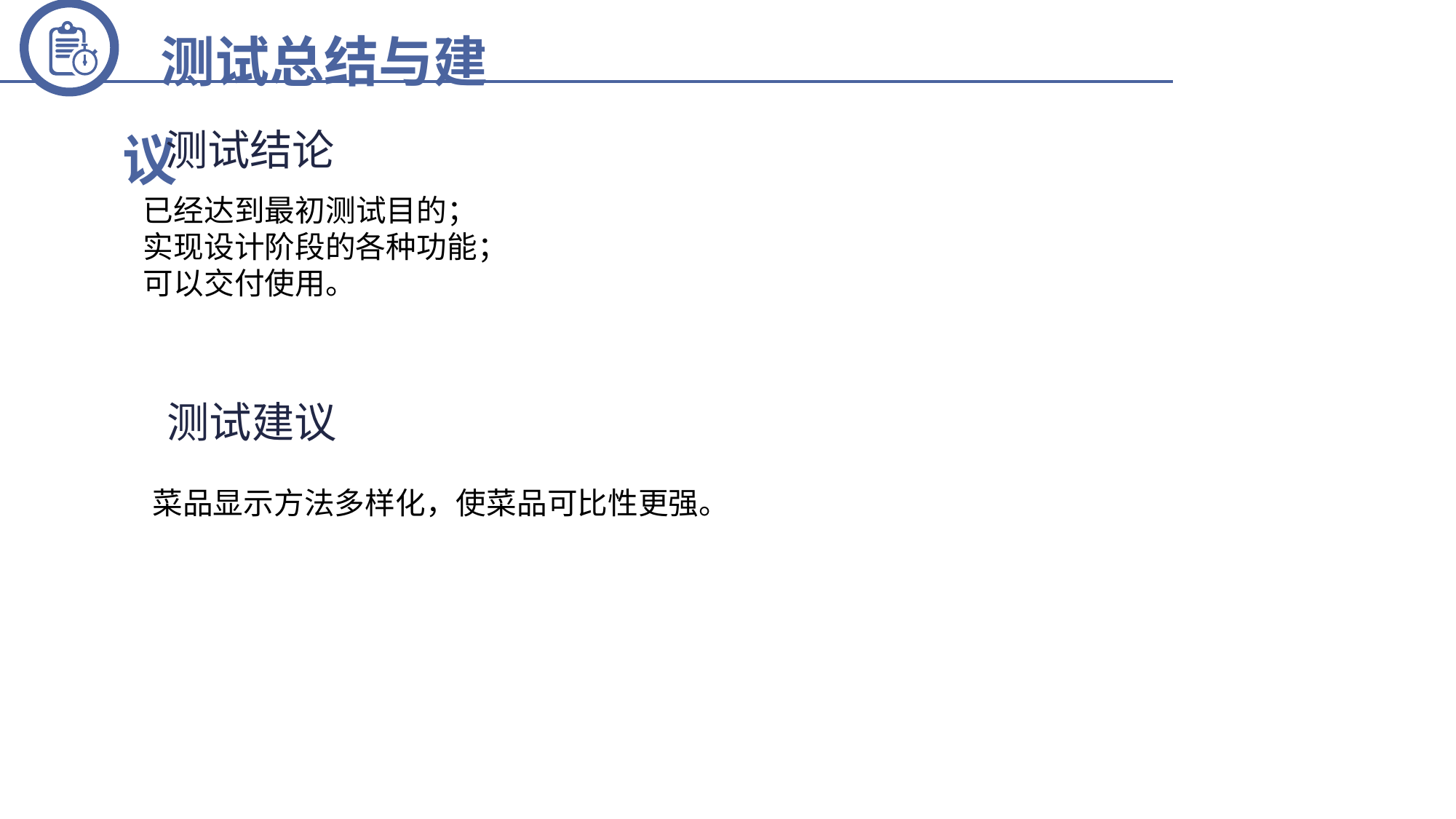

测试总结与建议

测试结论
已经达到最初测试目的；
实现设计阶段的各种功能；
可以交付使用。

测试建议
菜品显示方法多样化，使菜品可比性更强。